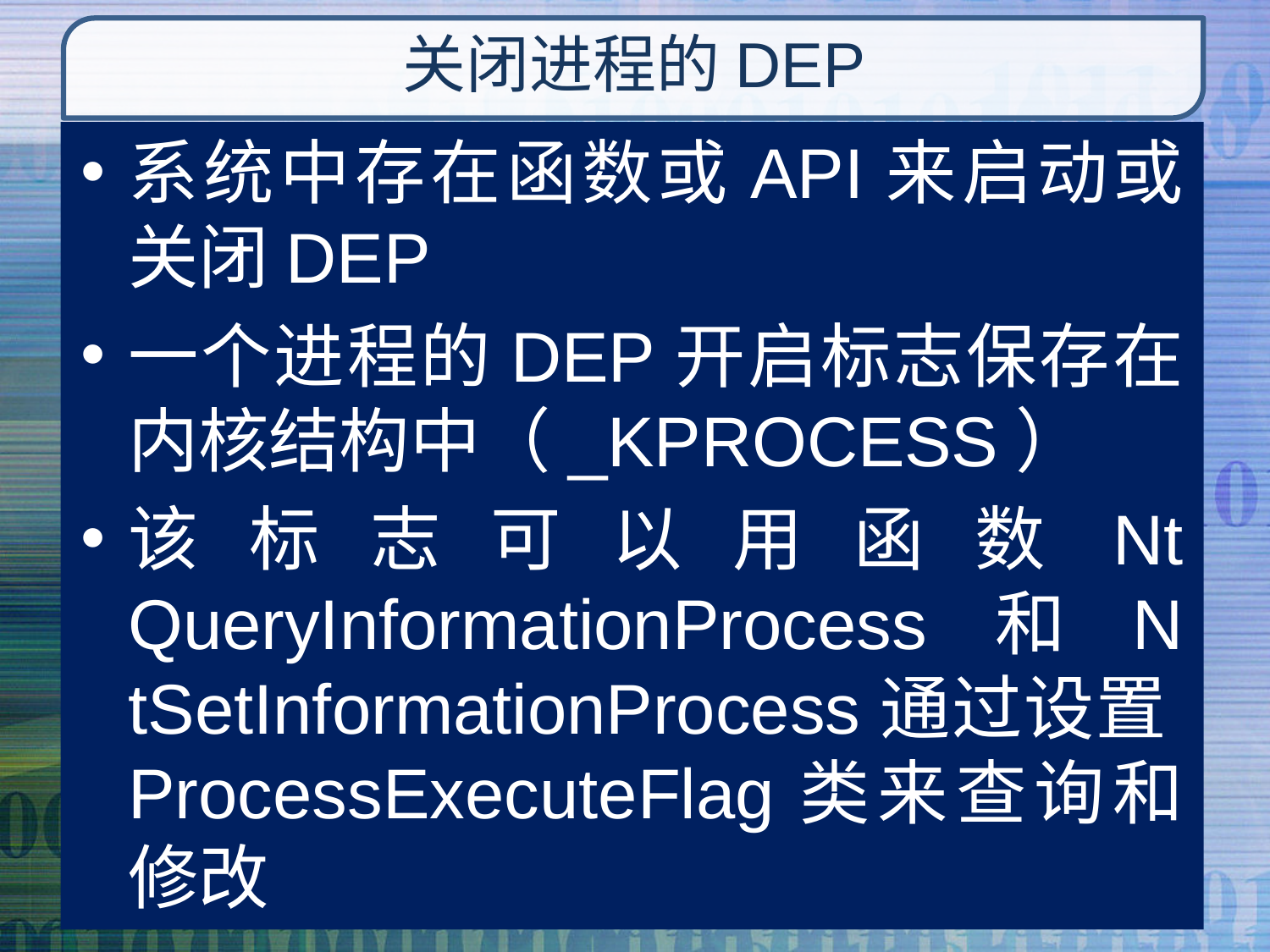

# 关闭进程的DEP
系统中存在函数或API来启动或关闭DEP
一个进程的DEP开启标志保存在内核结构中（_KPROCESS）
该标志可以用函数Nt QueryInformationProcess和N tSetInformationProcess通过设置ProcessExecuteFlag类来查询和修改